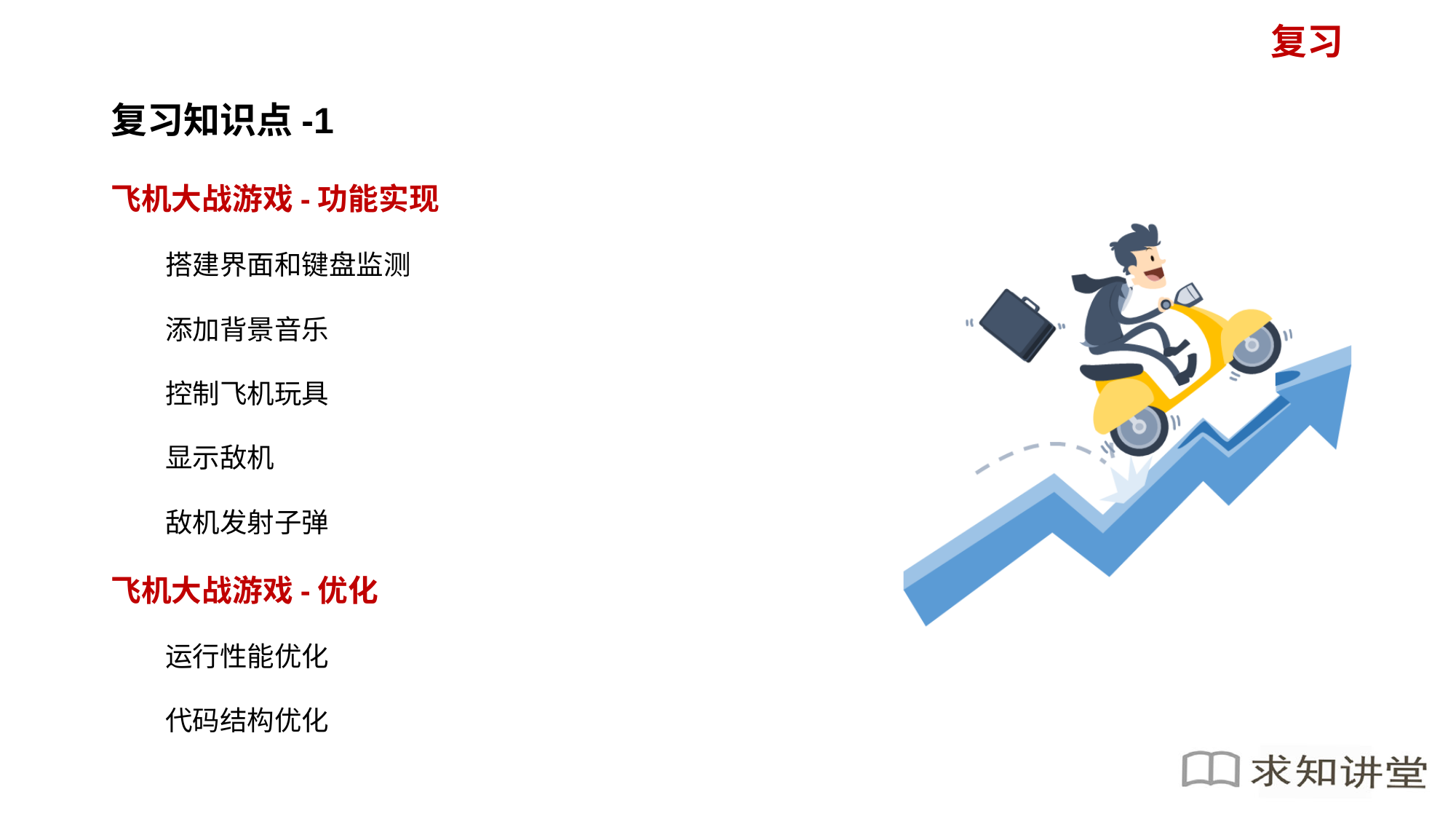

复习知识点-1
飞机大战游戏-功能实现
搭建界面和键盘监测
添加背景音乐
控制飞机玩具
显示敌机
敌机发射子弹
飞机大战游戏-优化
运行性能优化
代码结构优化